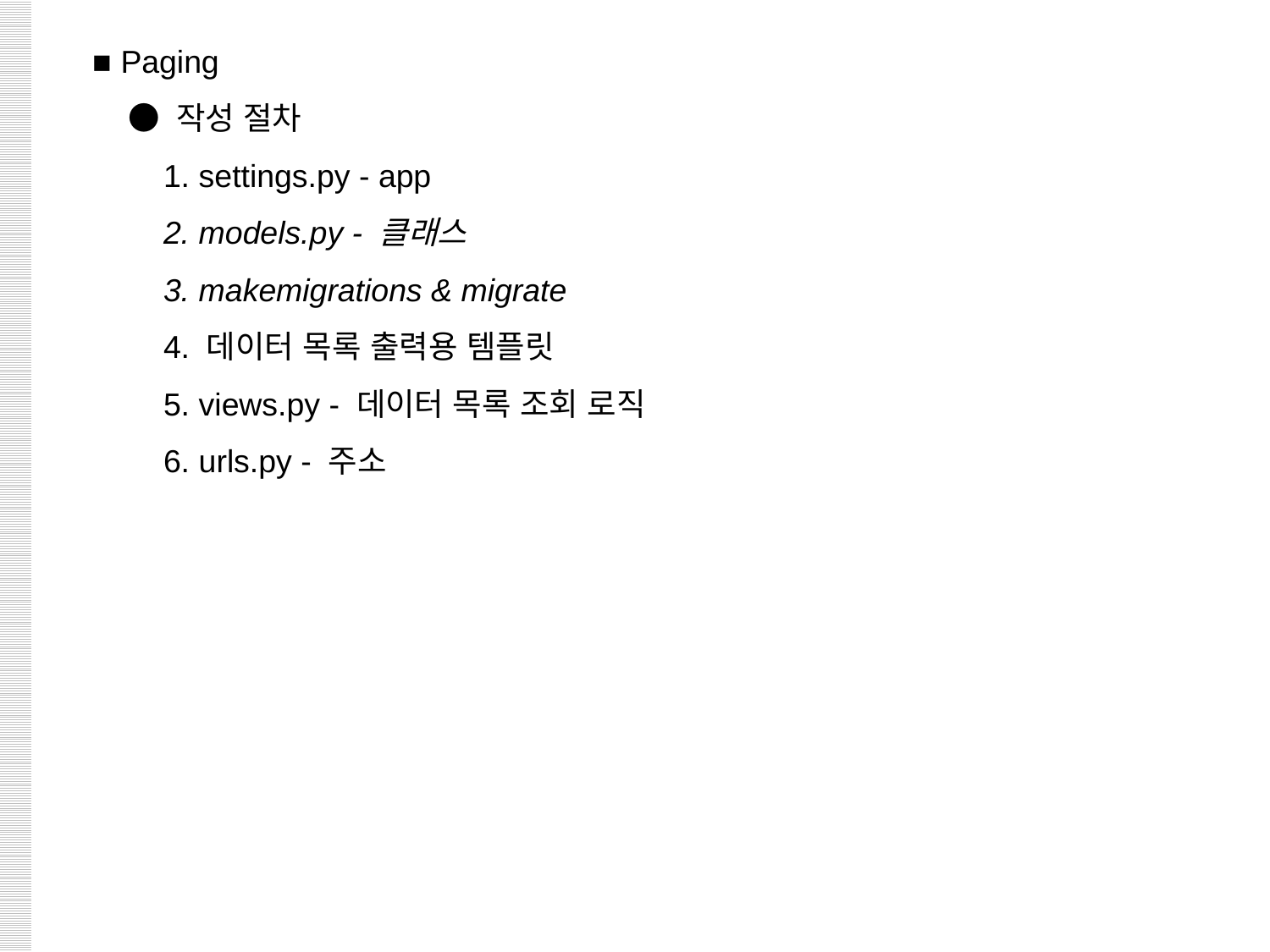

■ Paging
    ● 작성 절차
        1. settings.py - app
        2. models.py - 클래스
        3. makemigrations & migrate
        4. 데이터 목록 출력용 템플릿
        5. views.py - 데이터 목록 조회 로직
        6. urls.py - 주소